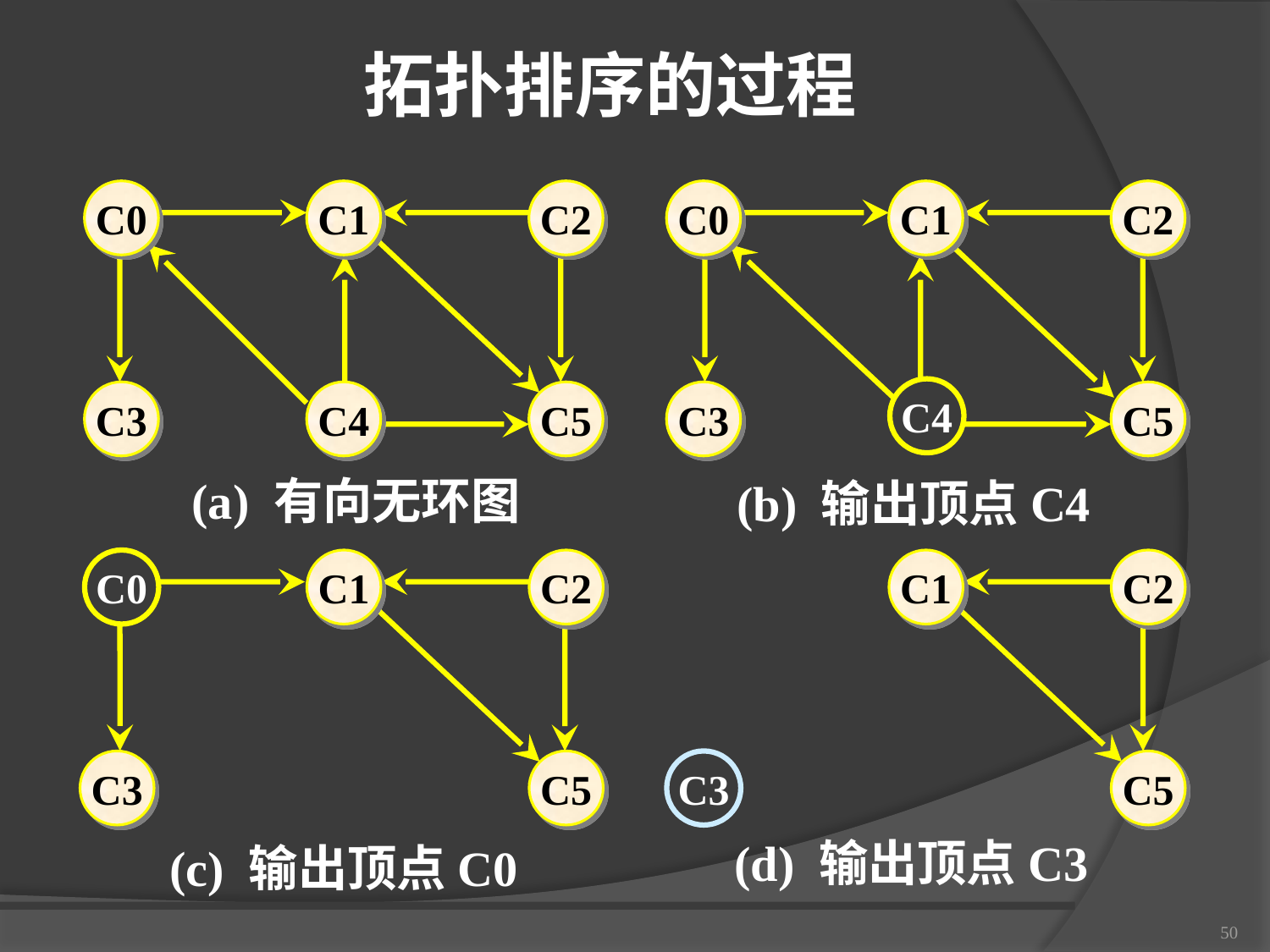

拓扑排序的过程

C0
C1
C2
C0
C1
C2

C4
C3
C4
C5
C3
C5

(a) 有向无环图
(b) 输出顶点C4
C0
C1
C2
C1
C2

C3
C5
C3
C5
(d) 输出顶点C3
(c) 输出顶点C0
50